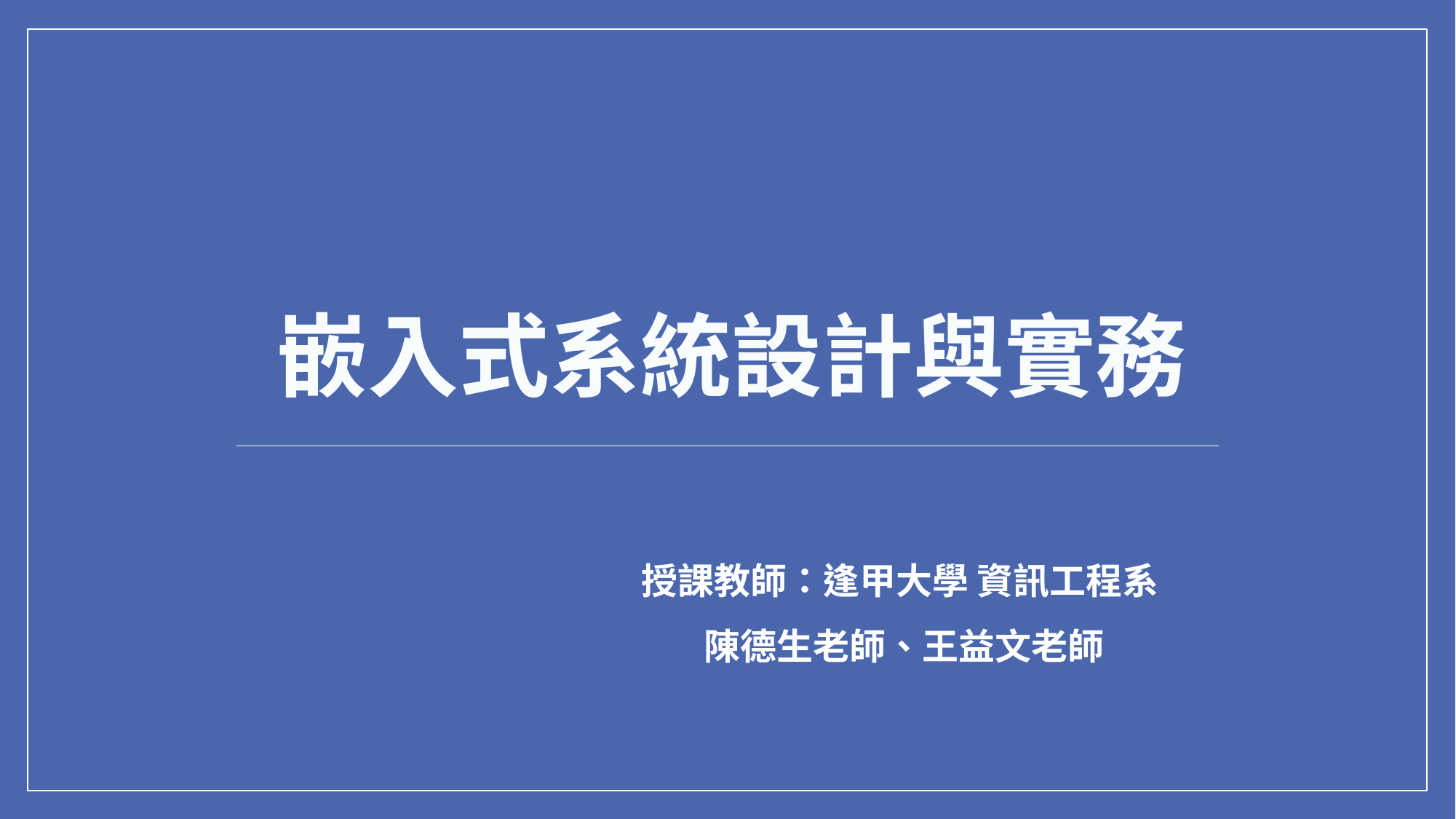

嵌入式系統設計與實務
授課教師：逢甲大學 資訊工程系
陳德生老師、王益文老師